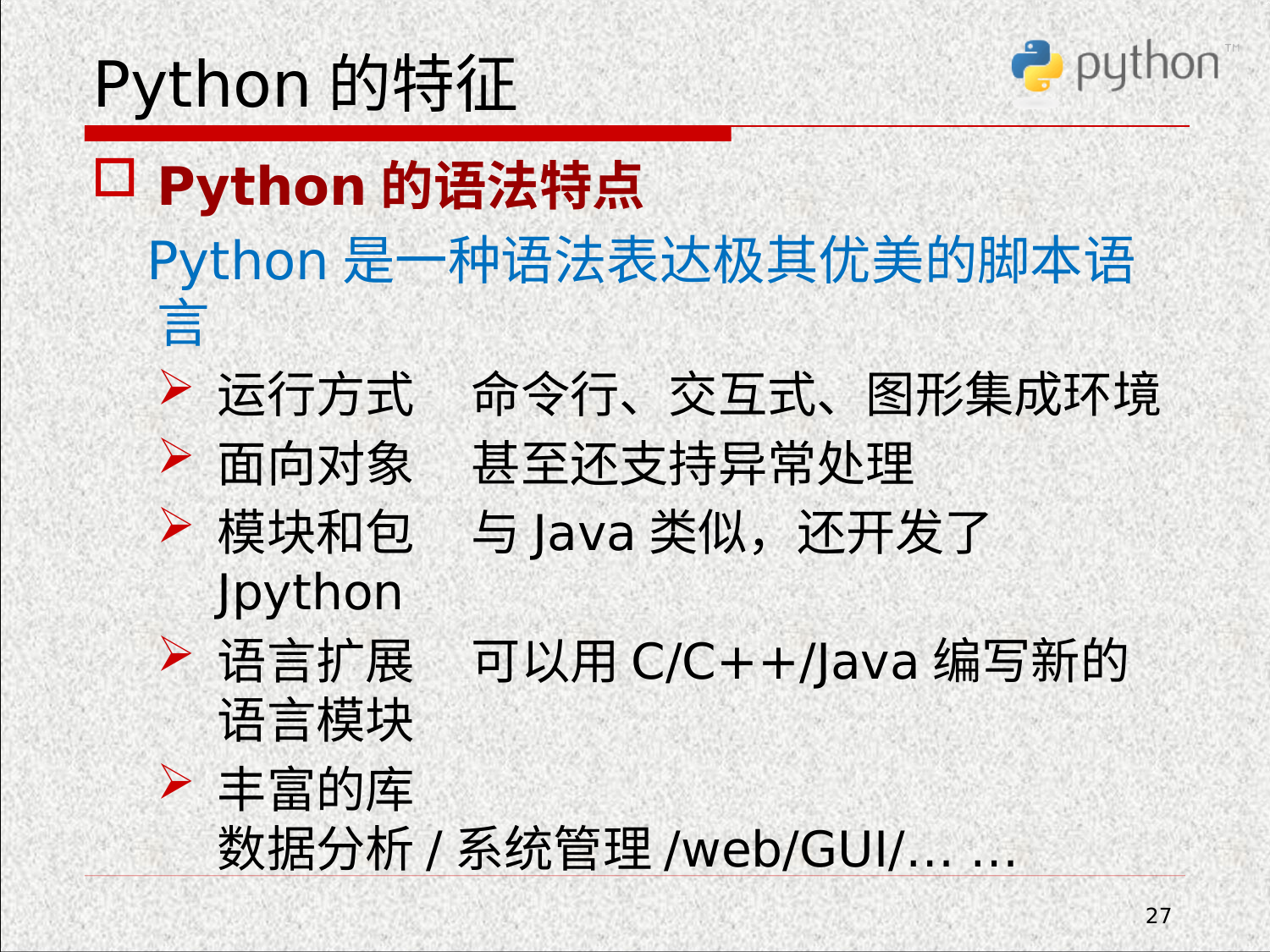

# Python的特征
Python的语法特点
   Python是一种语法表达极其优美的脚本语言
运行方式	命令行、交互式、图形集成环境
面向对象	甚至还支持异常处理
模块和包	与Java类似，还开发了Jpython
语言扩展	可以用C/C++/Java编写新的语言模块
丰富的库          数据分析/系统管理/web/GUI/… …

27